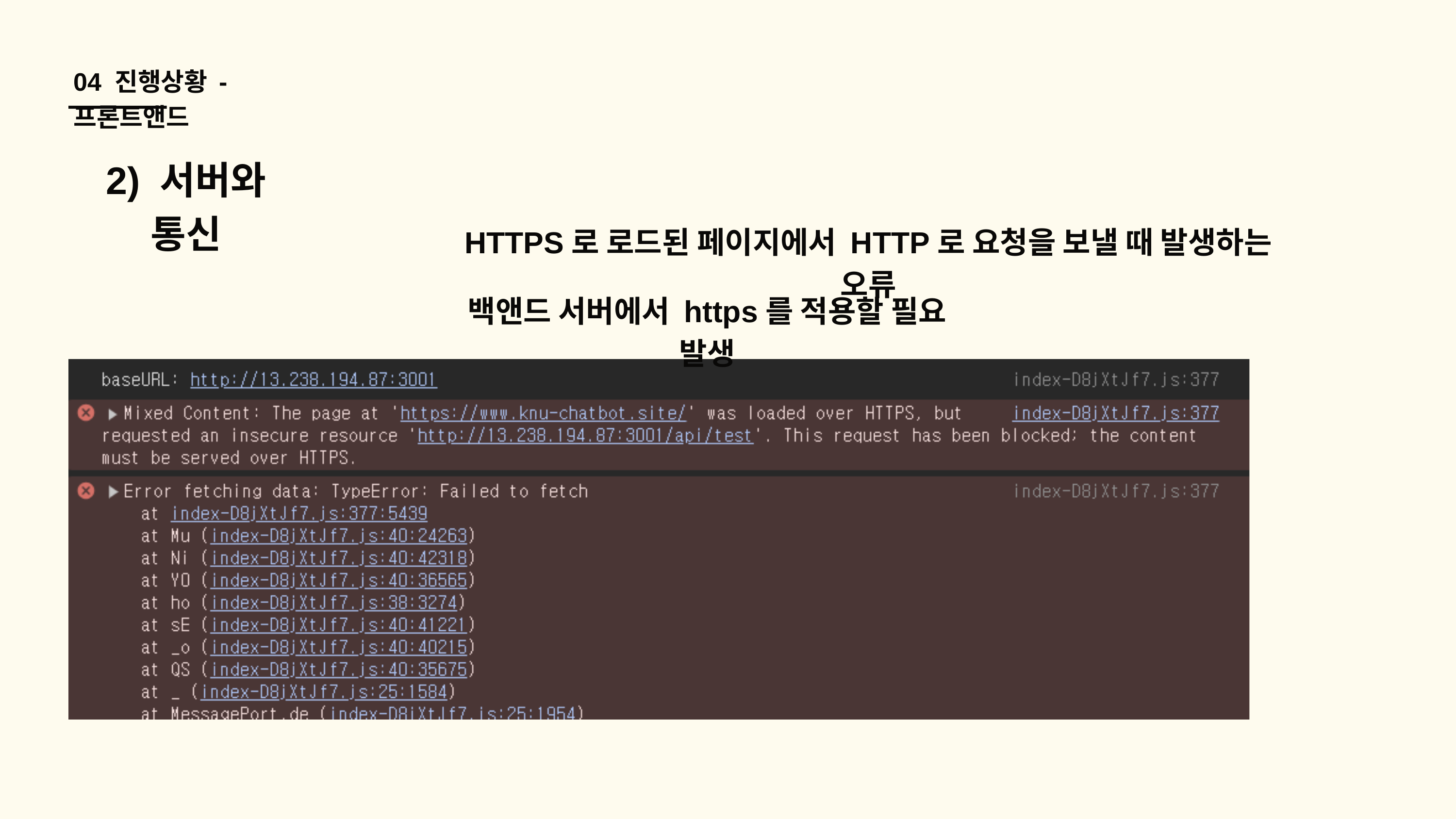

04 진행상황 - 프론트앤드

2) 서버와 통신
HTTPS로 로드된 페이지에서 HTTP로 요청을 보낼 때 발생하는 오류
백앤드 서버에서 https를 적용할 필요 발생